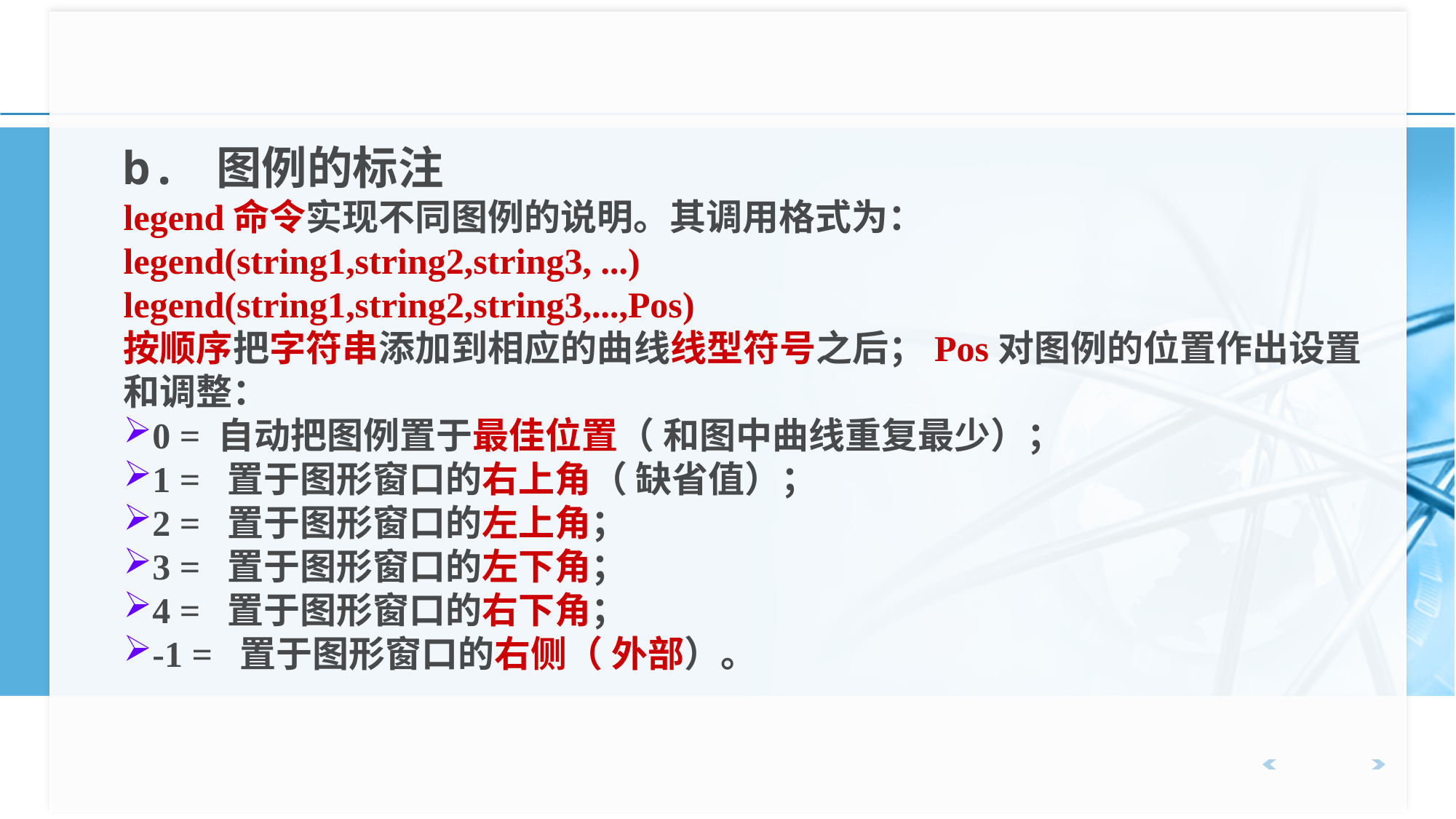

b. 图例的标注
legend命令实现不同图例的说明。其调用格式为：
legend(string1,string2,string3, ...)
legend(string1,string2,string3,...,Pos)
按顺序把字符串添加到相应的曲线线型符号之后；Pos对图例的位置作出设置和调整：
0 = 自动把图例置于最佳位置（ 和图中曲线重复最少）；
1 =  置于图形窗口的右上角（ 缺省值）；
2 =  置于图形窗口的左上角；
3 =  置于图形窗口的左下角；
4 =  置于图形窗口的右下角；
-1 =  置于图形窗口的右侧（ 外部）。
35